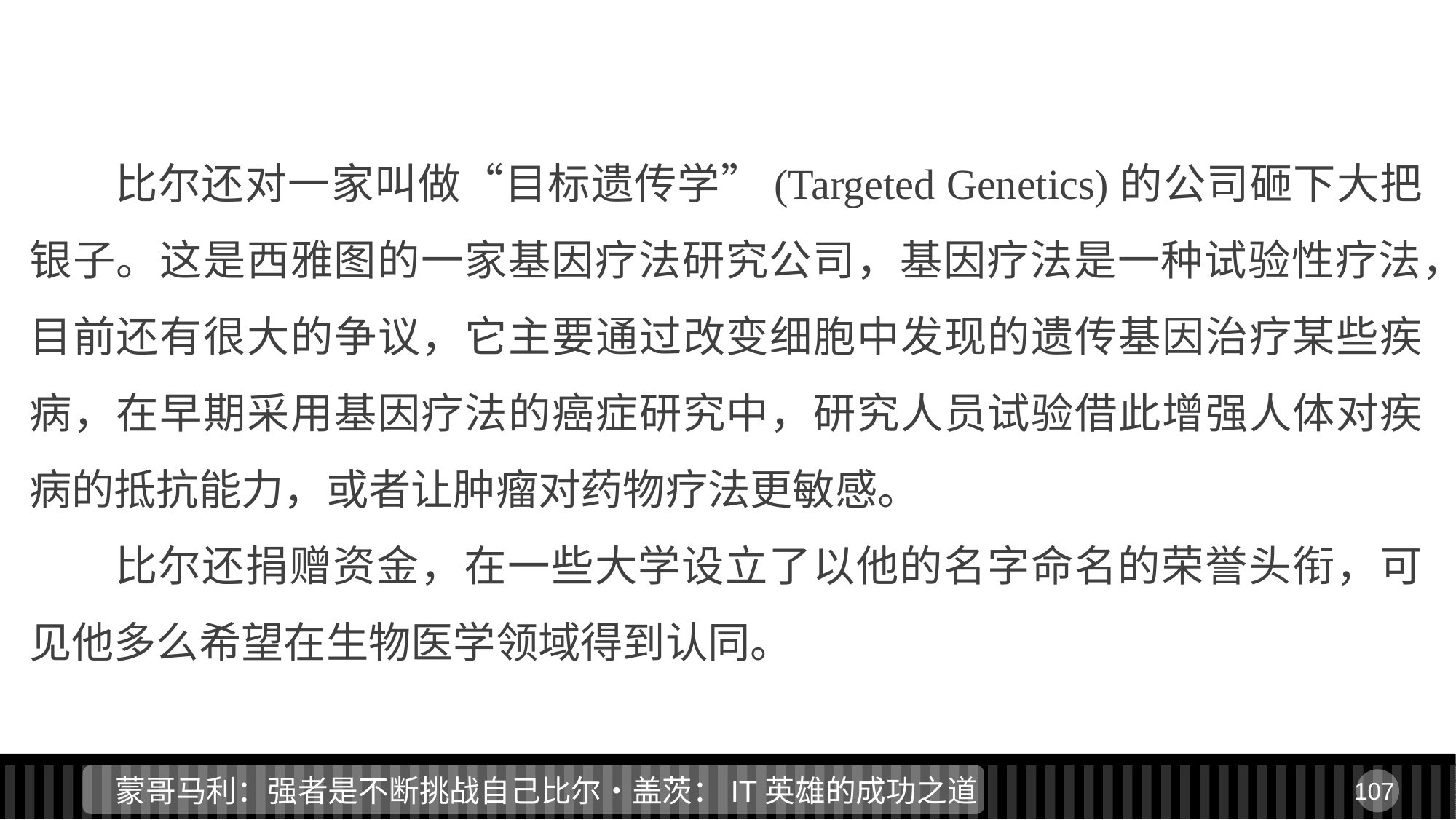

比尔还对一家叫做“目标遗传学”(Targeted Genetics)的公司砸下大把银子。这是西雅图的一家基因疗法研究公司，基因疗法是一种试验性疗法，目前还有很大的争议，它主要通过改变细胞中发现的遗传基因治疗某些疾病，在早期采用基因疗法的癌症研究中，研究人员试验借此增强人体对疾病的抵抗能力，或者让肿瘤对药物疗法更敏感。
比尔还捐赠资金，在一些大学设立了以他的名字命名的荣誉头衔，可见他多么希望在生物医学领域得到认同。